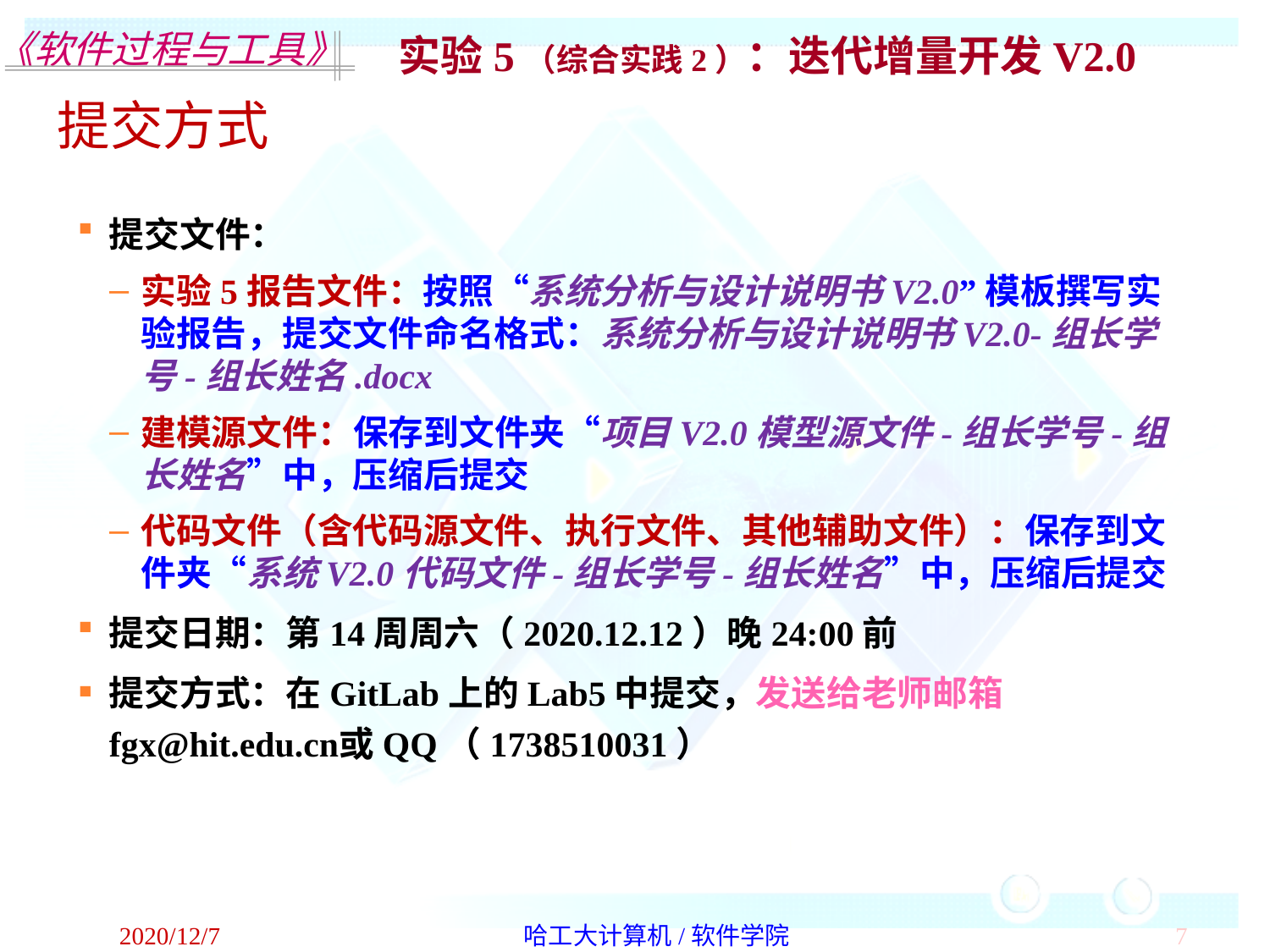

实验5（综合实践2）：迭代增量开发V2.0
提交方式
提交文件：
实验5报告文件：按照“系统分析与设计说明书V2.0”模板撰写实验报告，提交文件命名格式：系统分析与设计说明书V2.0-组长学号-组长姓名.docx
建模源文件：保存到文件夹“项目V2.0模型源文件-组长学号-组长姓名”中，压缩后提交
代码文件（含代码源文件、执行文件、其他辅助文件）：保存到文件夹“系统V2.0代码文件-组长学号-组长姓名”中，压缩后提交
提交日期：第14周周六（2020.12.12）晚24:00前
提交方式：在GitLab上的Lab5中提交，发送给老师邮箱fgx@hit.edu.cn或QQ（1738510031）